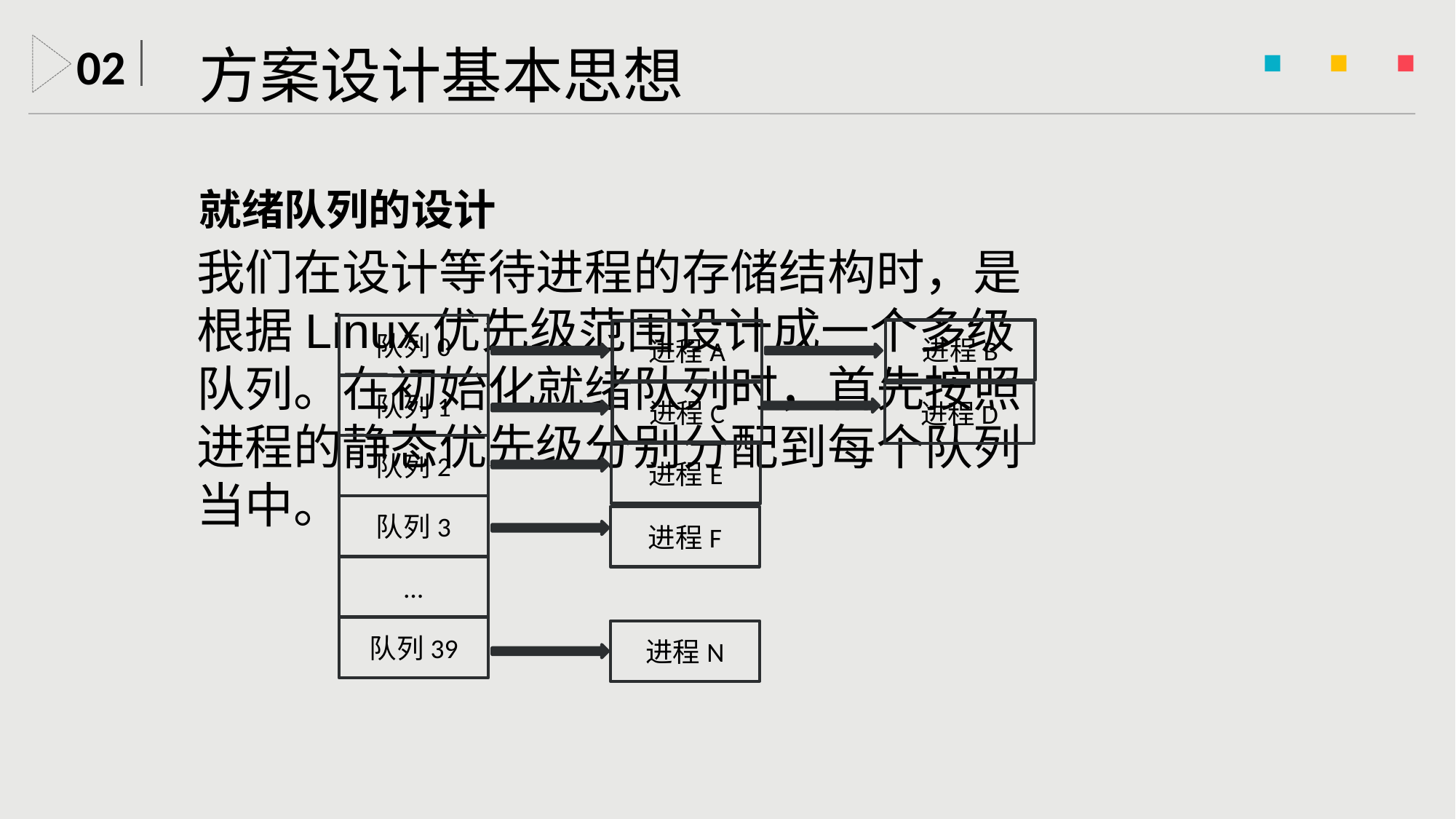

· · ·
02
方案设计基本思想

就绪队列的设计

我们在设计等待进程的存储结构时，是根据Linux优先级范围设计成一个多级队列。在初始化就绪队列时，首先按照进程的静态优先级分别分配到每个队列当中。
队列0
进程B
进程A

队列1
进程C
进程D

队列2
进程E

队列3
进程F

…
队列39
进程N